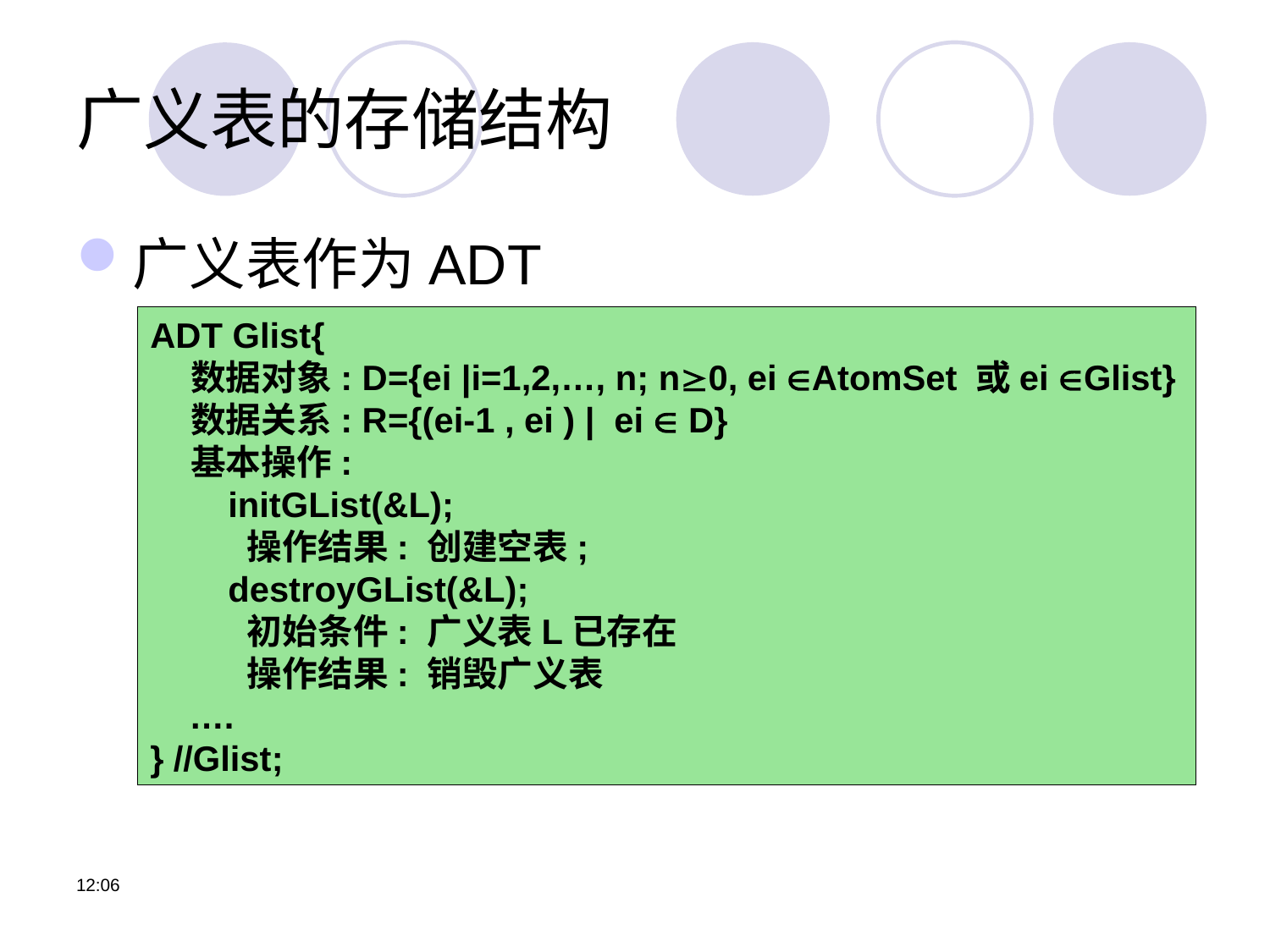

# 广义表的存储结构
广义表作为ADT

ADT Glist{
    数据对象: D={ei |i=1,2,…, n; n≥0, ei ∈AtomSet 或ei ∈Glist}
    数据关系: R={(ei-1 , ei ) |  ei ∈ D}
    基本操作:
        initGList(&L);
           操作结果: 创建空表;
        destroyGList(&L);
           初始条件: 广义表L已存在
           操作结果: 销毁广义表
    ….
} //Glist;
12:06